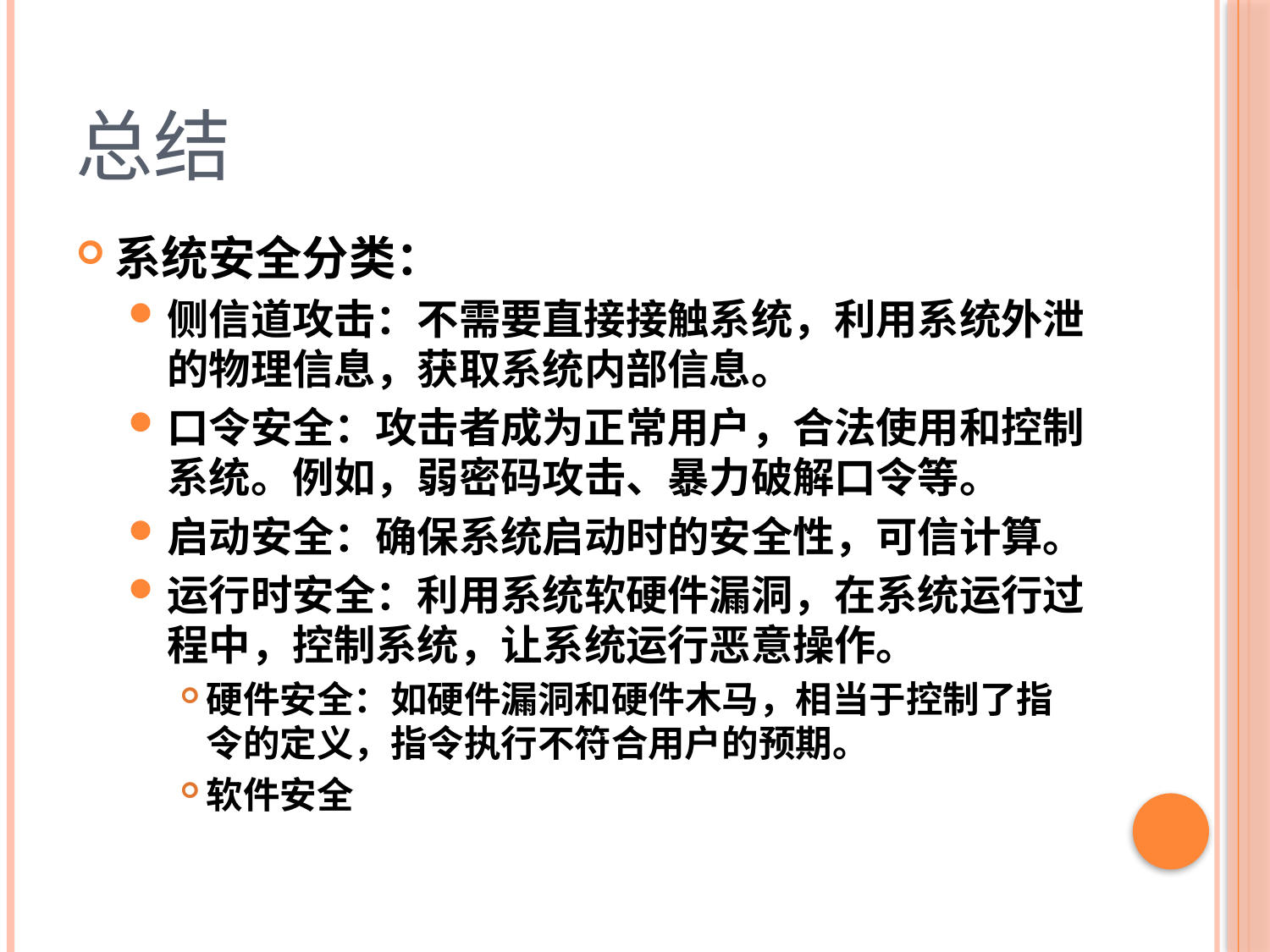

# 总结
系统安全分类：
侧信道攻击：不需要直接接触系统，利用系统外泄的物理信息，获取系统内部信息。
口令安全：攻击者成为正常用户，合法使用和控制系统。例如，弱密码攻击、暴力破解口令等。
启动安全：确保系统启动时的安全性，可信计算。
运行时安全：利用系统软硬件漏洞，在系统运行过程中，控制系统，让系统运行恶意操作。
硬件安全：如硬件漏洞和硬件木马，相当于控制了指令的定义，指令执行不符合用户的预期。
软件安全